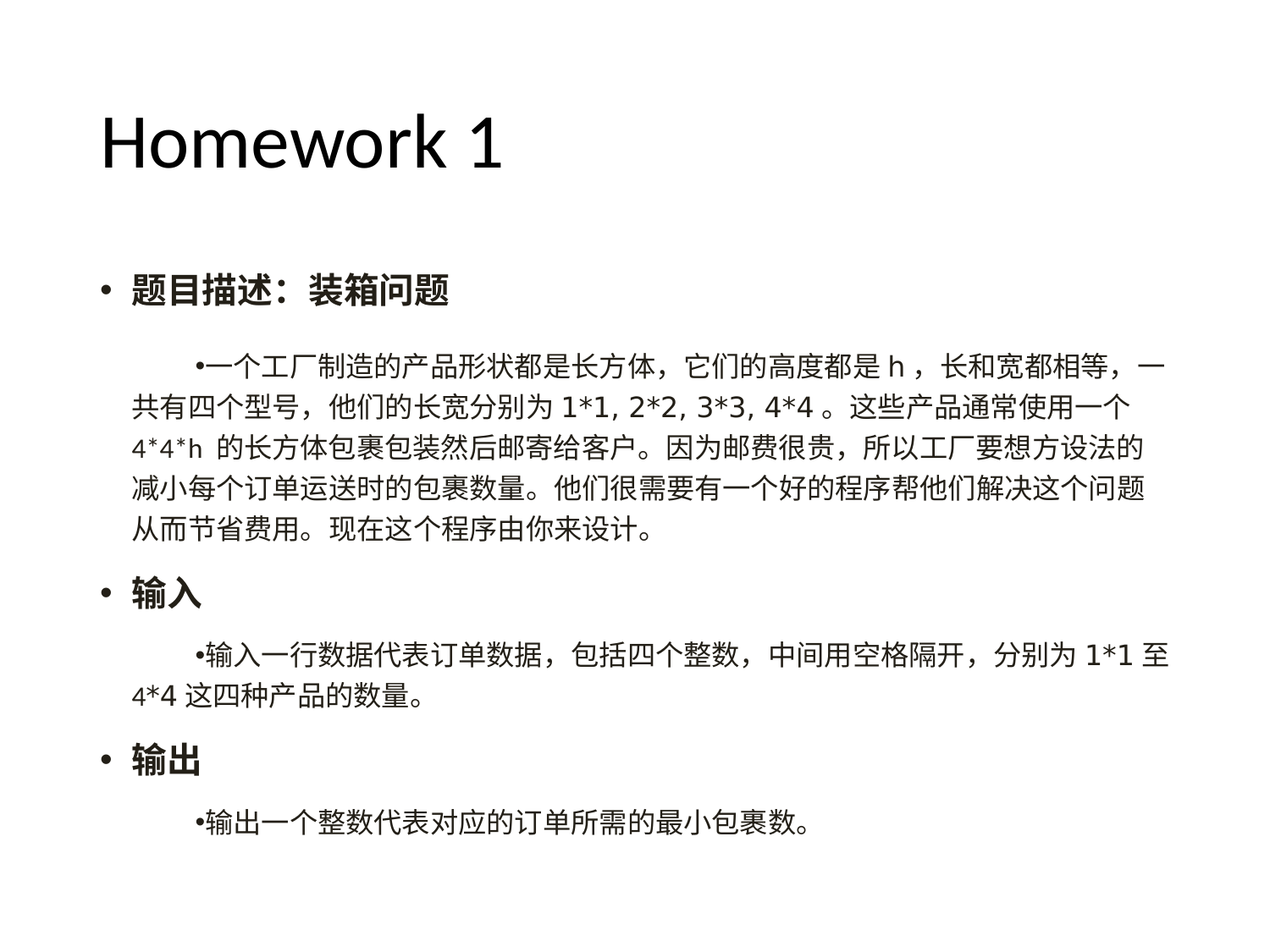

# Homework 1
题目描述：装箱问题
一个工厂制造的产品形状都是长方体，它们的高度都是h，长和宽都相等，一共有四个型号，他们的长宽分别为1*1, 2*2, 3*3, 4*4。这些产品通常使用一个 4*4*h 的长方体包裹包装然后邮寄给客户。因为邮费很贵，所以工厂要想方设法的减小每个订单运送时的包裹数量。他们很需要有一个好的程序帮他们解决这个问题从而节省费用。现在这个程序由你来设计。
输入
输入一行数据代表订单数据，包括四个整数，中间用空格隔开，分别为1*1至4*4这四种产品的数量。
输出
输出一个整数代表对应的订单所需的最小包裹数。